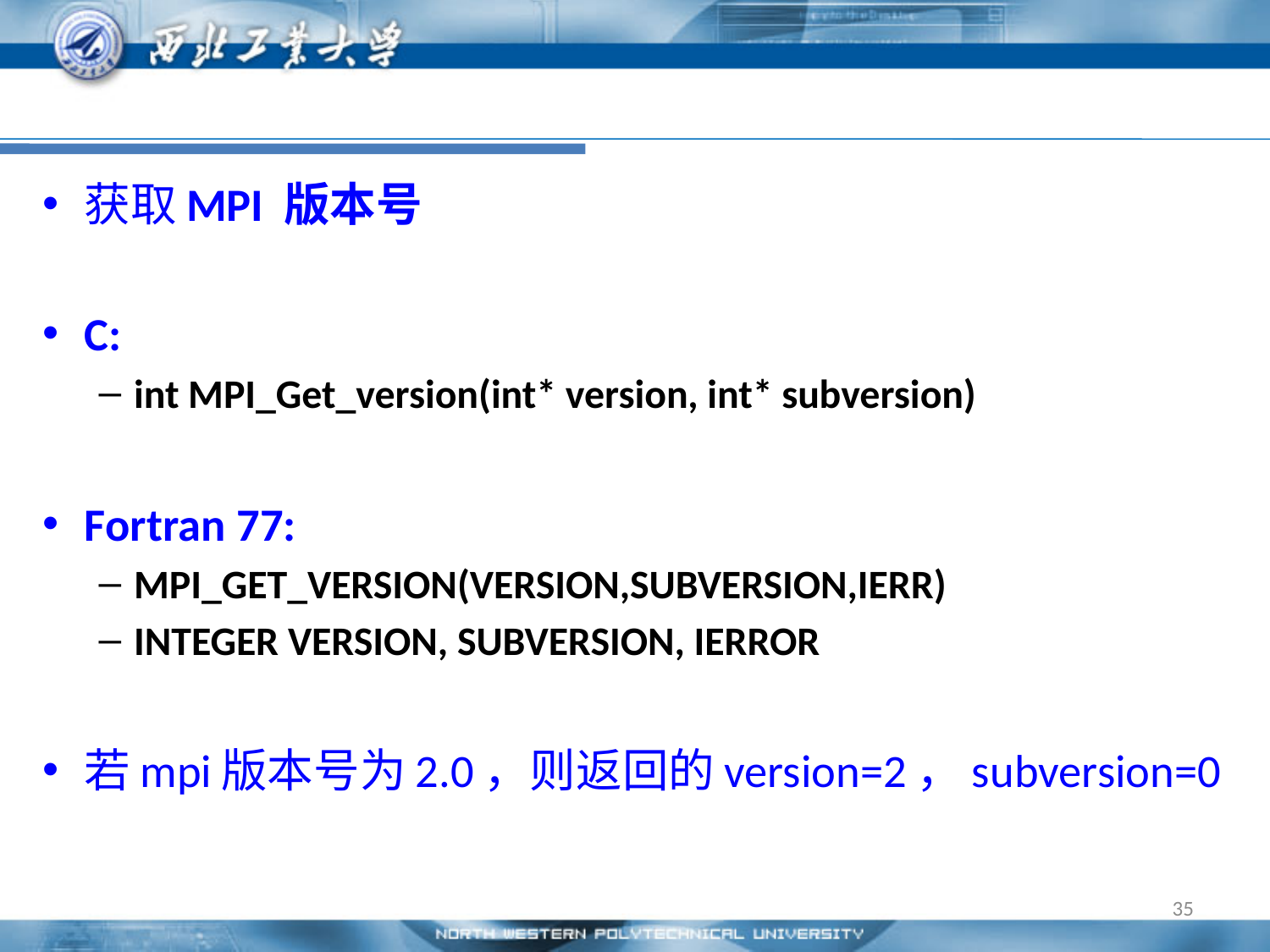

#
获取MPI 版本号

C:
int MPI_Get_version(int* version, int* subversion)

Fortran 77:
MPI_GET_VERSION(VERSION,SUBVERSION,IERR)
INTEGER VERSION, SUBVERSION, IERROR

若mpi版本号为2.0，则返回的version=2，subversion=0

35